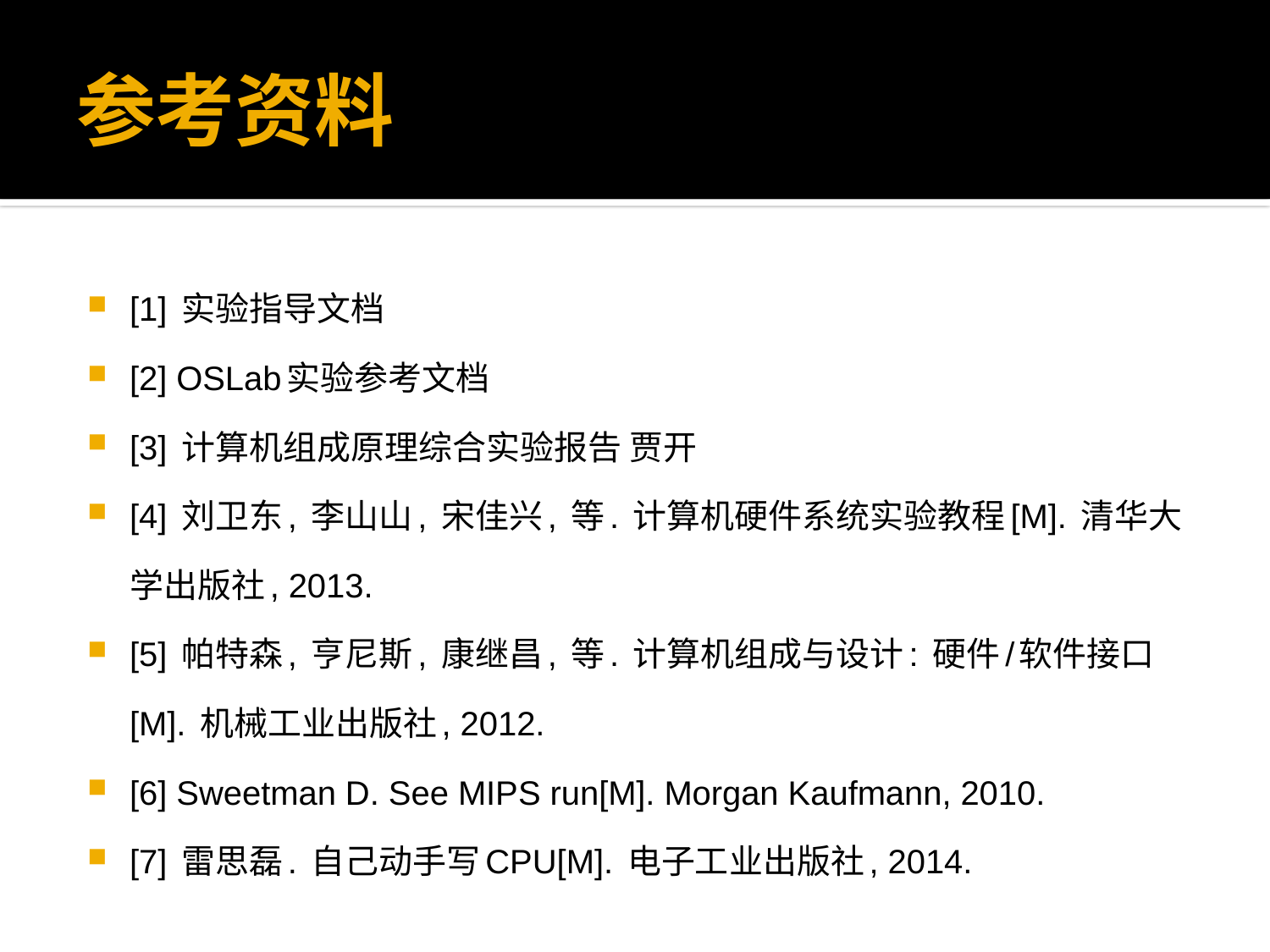

# 参考资料
[1] 实验指导文档
[2] OSLab实验参考文档
[3] 计算机组成原理综合实验报告 贾开
[4] 刘卫东, 李山山, 宋佳兴, 等. 计算机硬件系统实验教程[M]. 清华大学出版社, 2013.
[5] 帕特森, 亨尼斯, 康继昌, 等. 计算机组成与设计: 硬件/软件接口[M]. 机械工业出版社, 2012.
[6] Sweetman D. See MIPS run[M]. Morgan Kaufmann, 2010.
[7] 雷思磊. 自己动手写CPU[M]. 电子工业出版社, 2014.